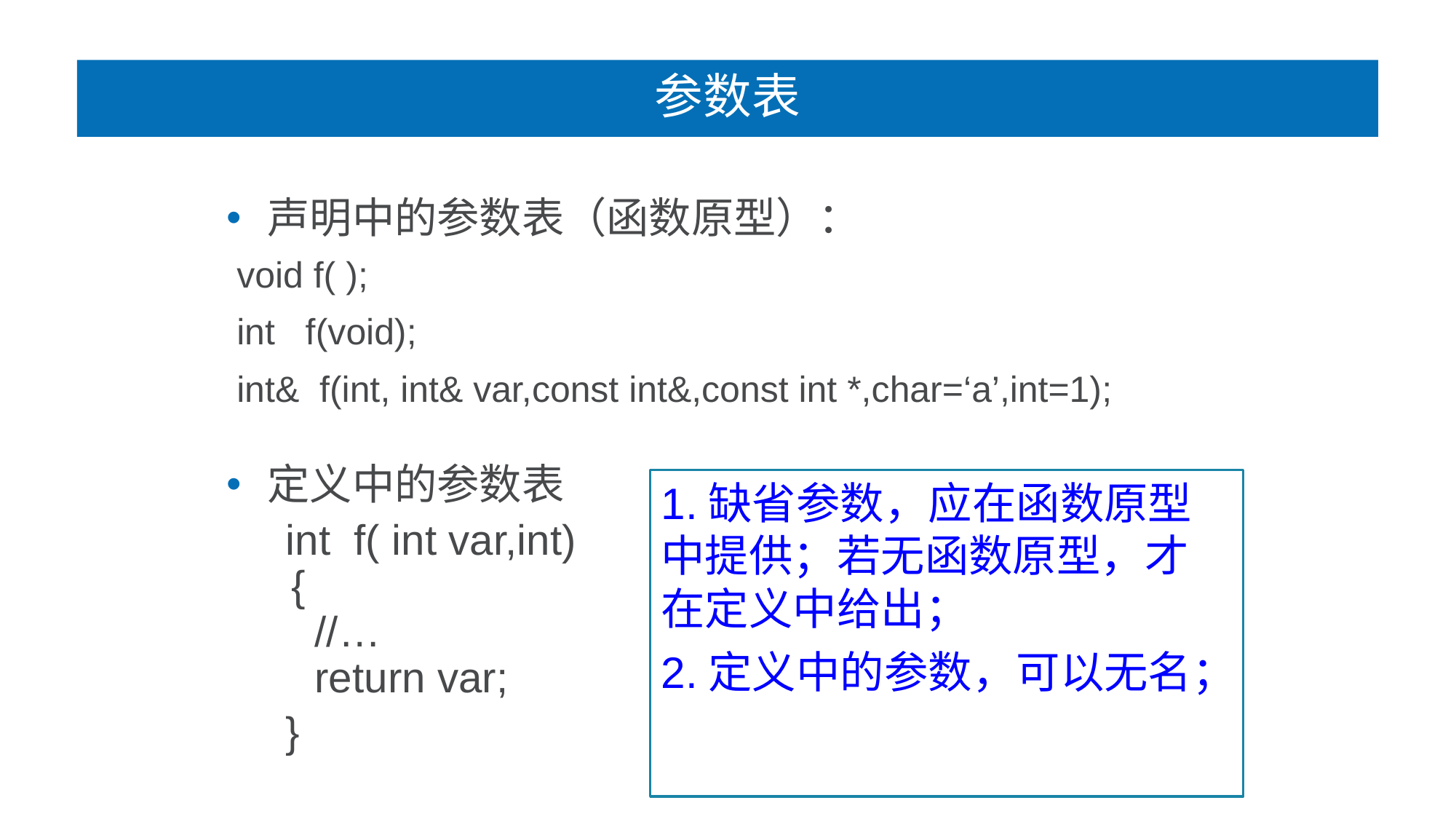

# 参数表
声明中的参数表（函数原型）：
 void f( );
 int   f(void);
 int&  f(int, int& var,const int&,const int *,char=‘a’,int=1);
定义中的参数表
     int  f( int var,int)
  {
    //…
    return var;
     }

1.缺省参数，应在函数原型中提供；若无函数原型，才在定义中给出；
2.定义中的参数，可以无名；